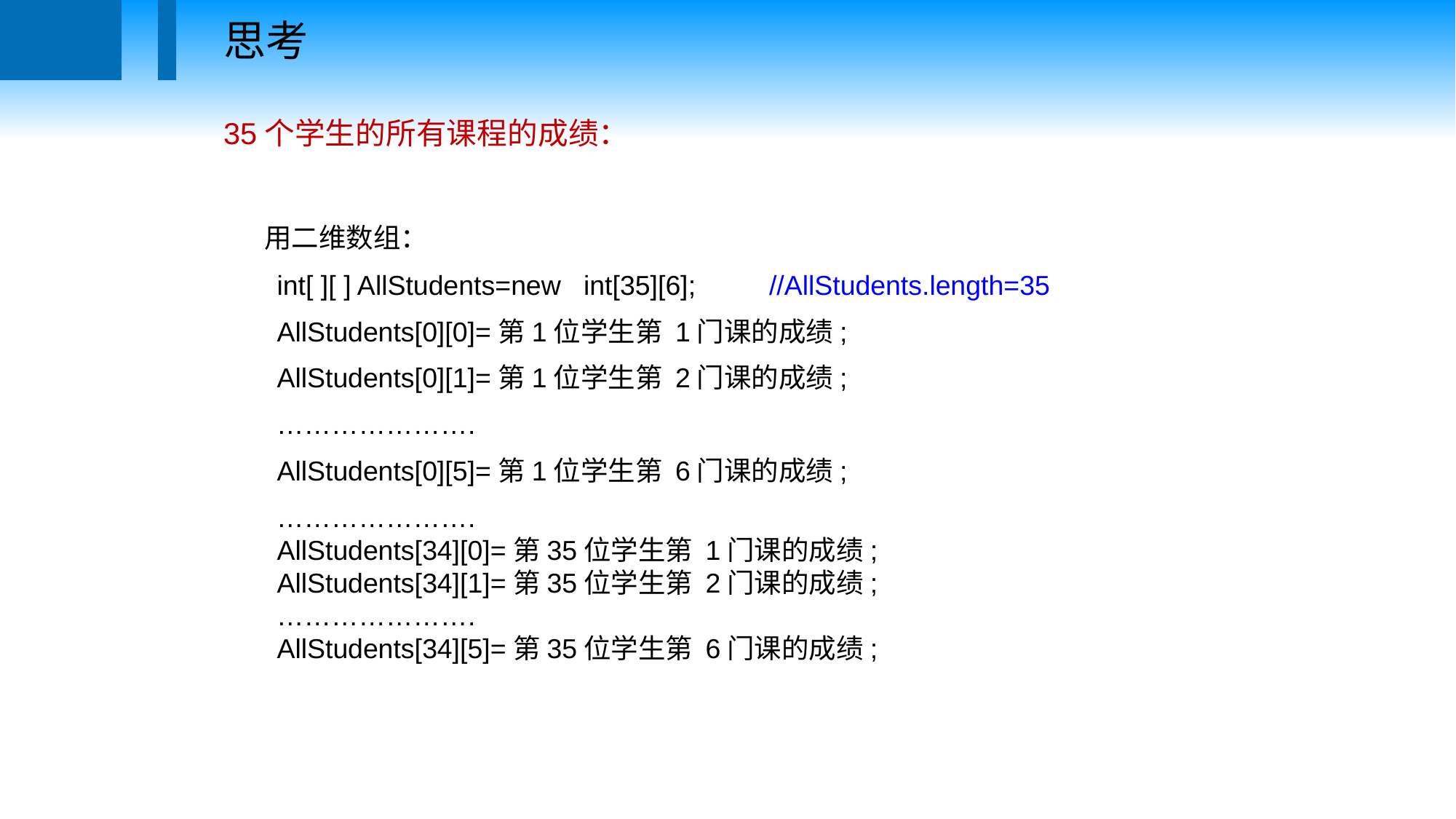

思考
35个学生的所有课程的成绩：

     用二维数组：
       int[ ][ ] AllStudents=new   int[35][6];   	//AllStudents.length=35
       AllStudents[0][0]=第1位学生第 1门课的成绩;
       AllStudents[0][1]=第1位学生第 2门课的成绩;
       ………………….
       AllStudents[0][5]=第1位学生第 6门课的成绩;
       ………………….
       AllStudents[34][0]=第35位学生第 1门课的成绩;
       AllStudents[34][1]=第35位学生第 2门课的成绩;
       ………………….
       AllStudents[34][5]=第35位学生第 6门课的成绩;